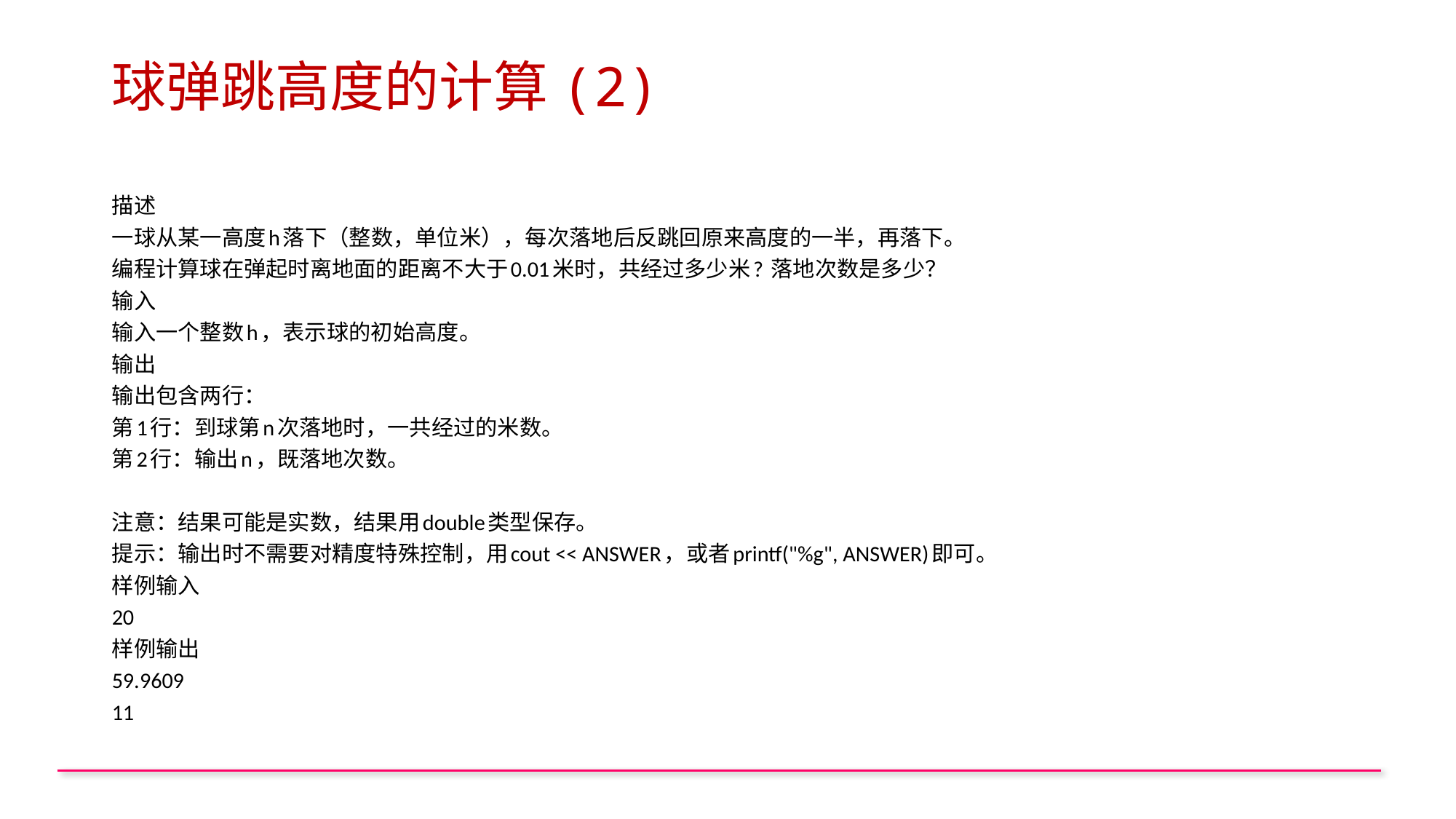

# 球弹跳高度的计算(2)
描述
一球从某一高度h落下（整数，单位米），每次落地后反跳回原来高度的一半，再落下。
编程计算球在弹起时离地面的距离不大于0.01米时，共经过多少米? 落地次数是多少？
输入
输入一个整数h，表示球的初始高度。
输出
输出包含两行：
第1行：到球第n次落地时，一共经过的米数。
第2行：输出n，既落地次数。

注意：结果可能是实数，结果用double类型保存。
提示：输出时不需要对精度特殊控制，用cout << ANSWER，或者printf("%g", ANSWER)即可。
样例输入
20
样例输出
59.9609
11